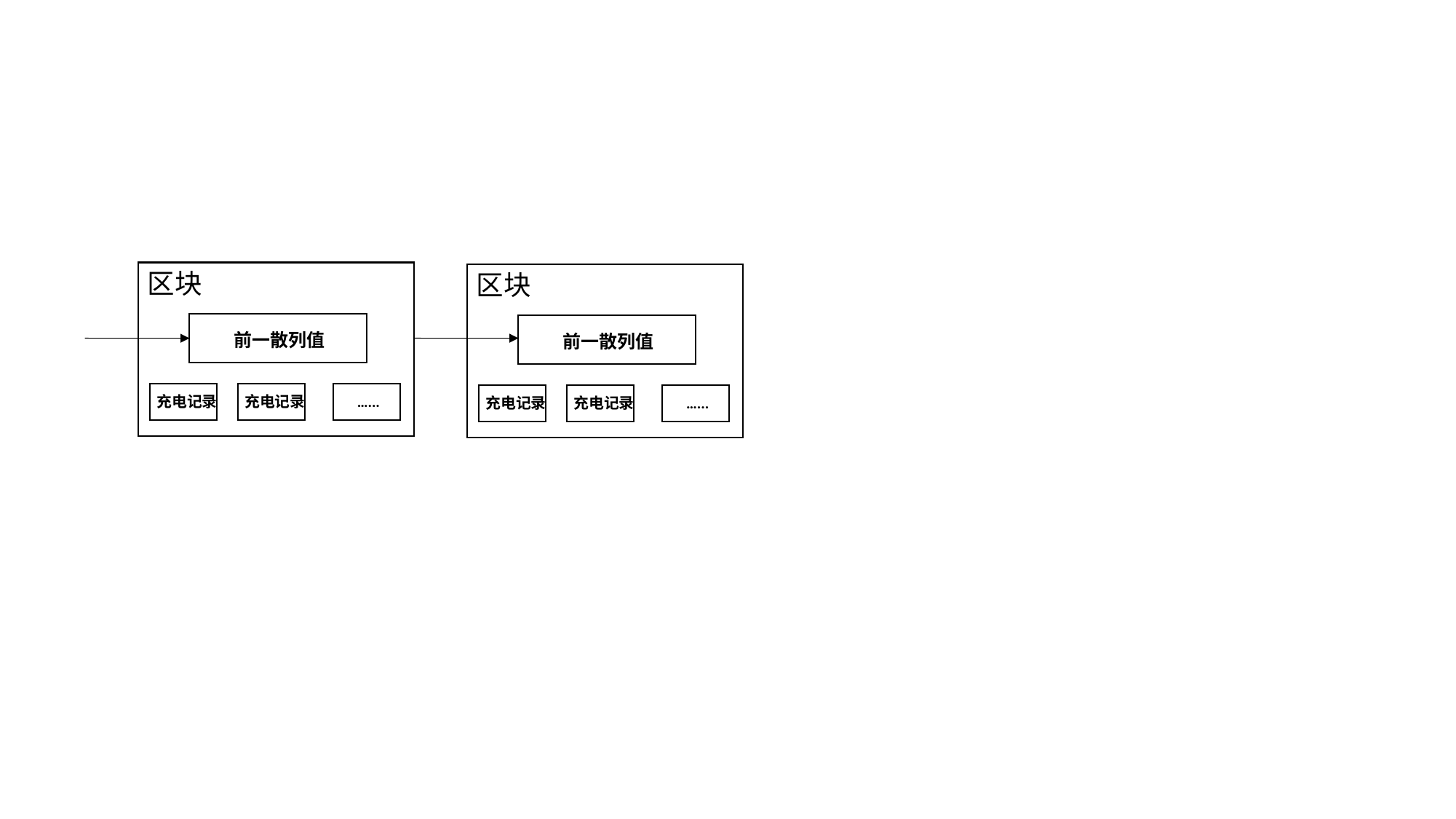

区块
区块

前一散列值
前一散列值

充电记录
充电记录
     …...
充电记录
充电记录
     …...